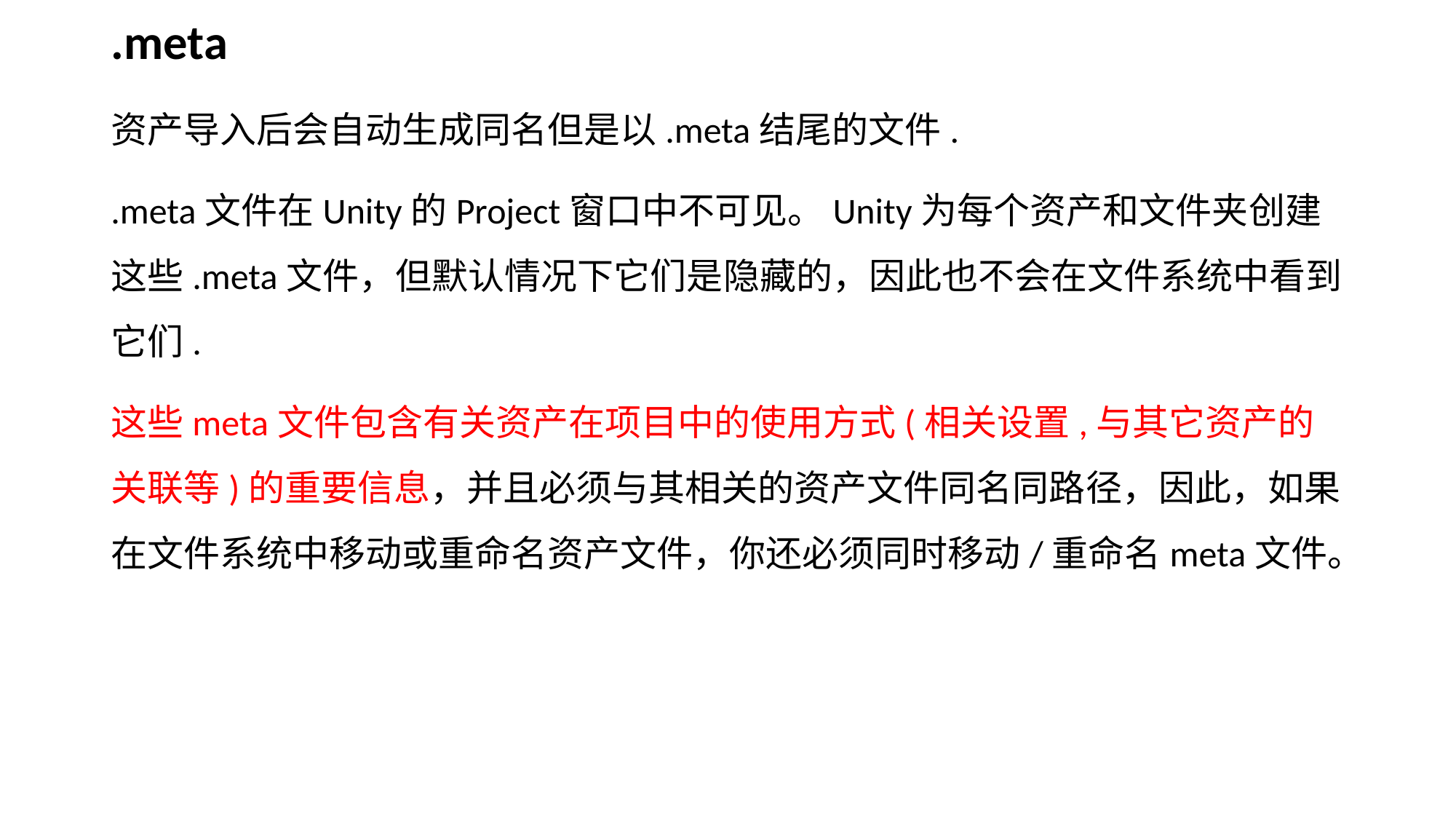

.meta
资产导入后会自动生成同名但是以.meta结尾的文件.
.meta文件在Unity的Project窗口中不可见。Unity为每个资产和文件夹创建这些.meta文件，但默认情况下它们是隐藏的，因此也不会在文件系统中看到它们.
这些meta文件包含有关资产在项目中的使用方式(相关设置,与其它资产的关联等)的重要信息，并且必须与其相关的资产文件同名同路径，因此，如果在文件系统中移动或重命名资产文件，你还必须同时移动/重命名meta文件。